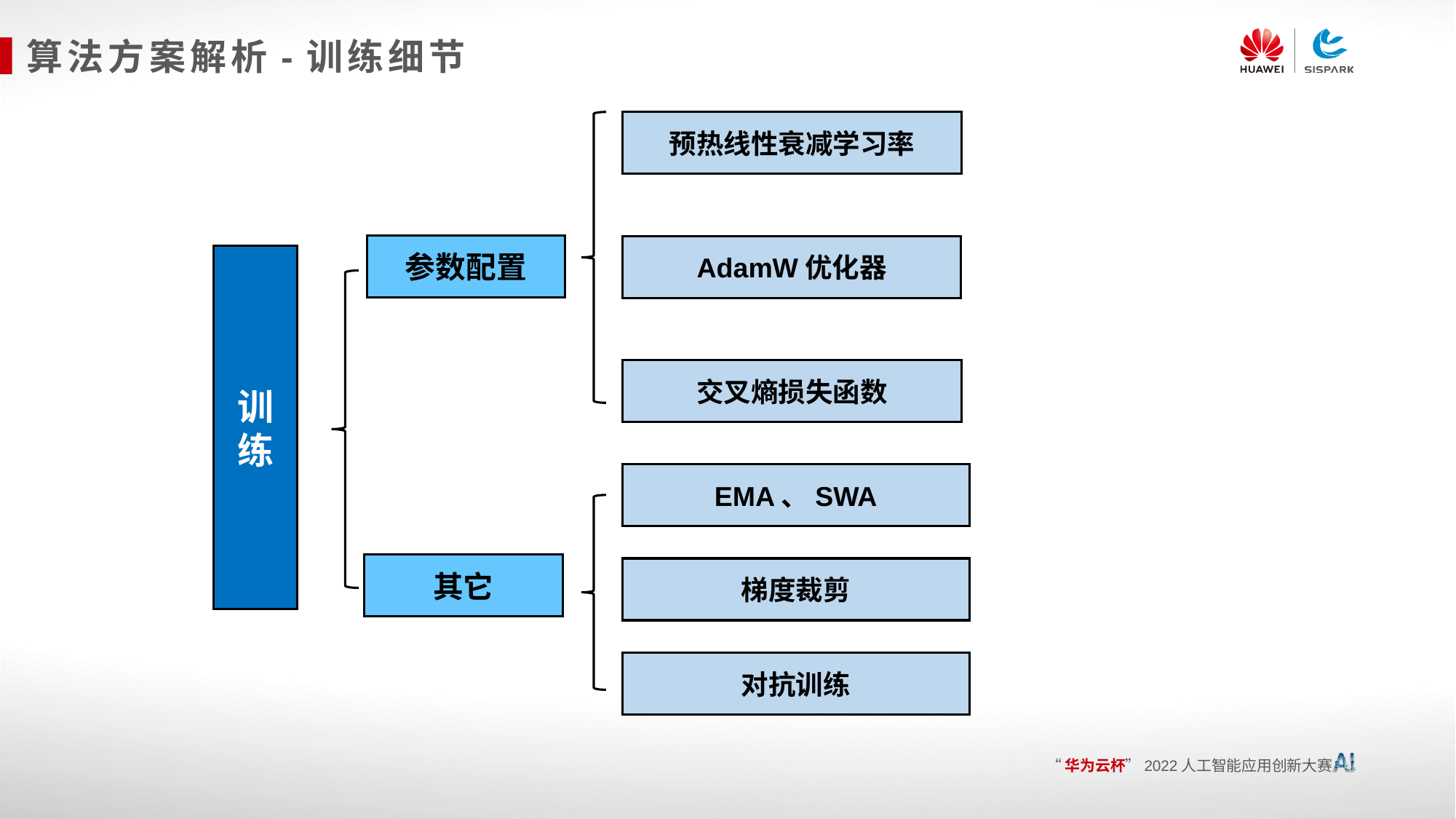

算法方案解析-训练细节

预热线性衰减学习率
参数配置
AdamW优化器
训练

交叉熵损失函数
EMA、SWA

其它
梯度裁剪
对抗训练